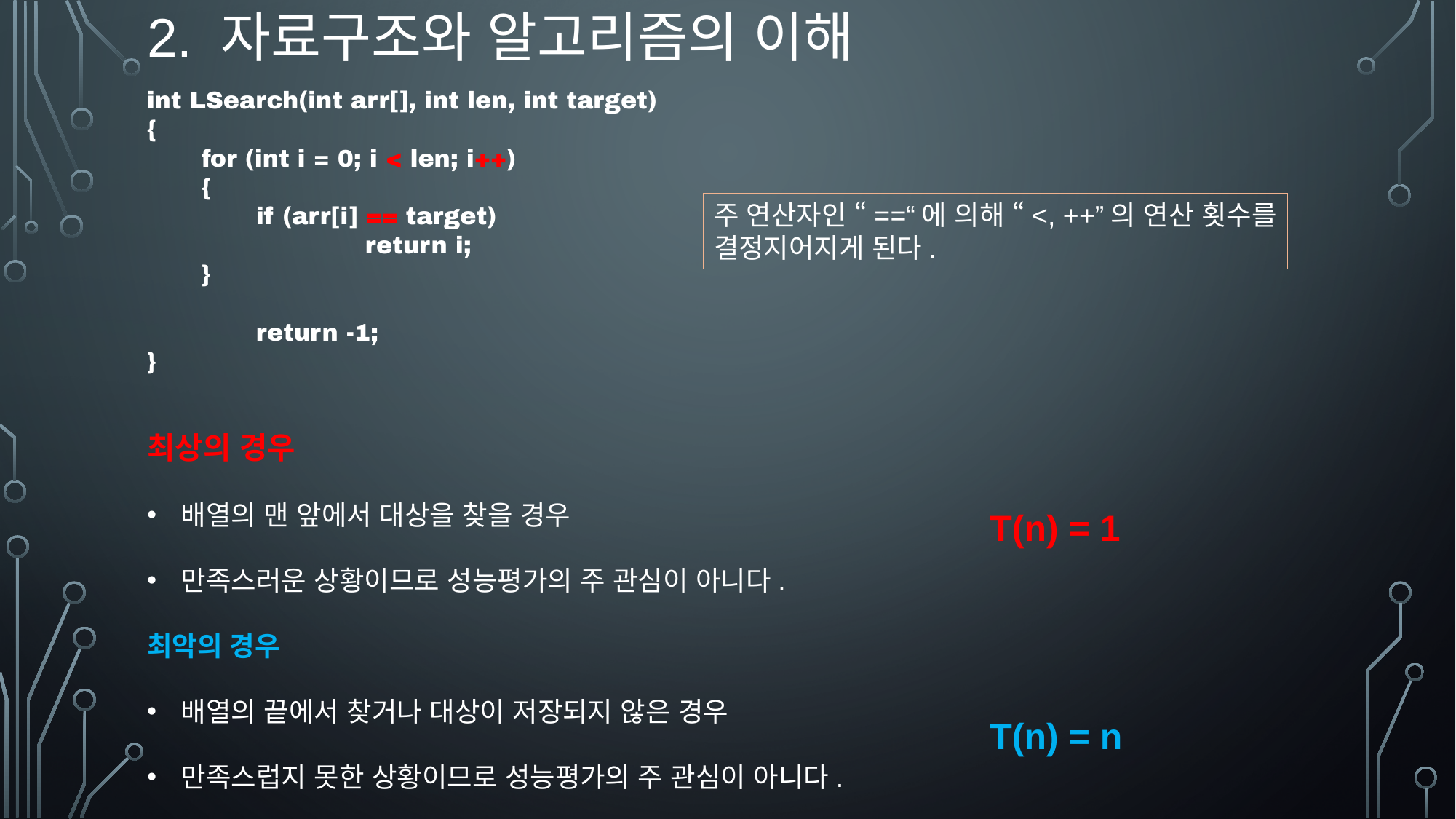

# 2. 자료구조와 알고리즘의 이해
int LSearch(int arr[], int len, int target)
{
for (int i = 0; i < len; i++)
{
if (arr[i] == target)
	return i;
}

	return -1;
}
주 연산자인 “==“에 의해 “<, ++”의 연산 횟수를
결정지어지게 된다.
최상의 경우

배열의 맨 앞에서 대상을 찾을 경우

만족스러운 상황이므로 성능평가의 주 관심이 아니다.

최악의 경우

배열의 끝에서 찾거나 대상이 저장되지 않은 경우

만족스럽지 못한 상황이므로 성능평가의 주 관심이 아니다.
T(n) = 1
T(n) = n